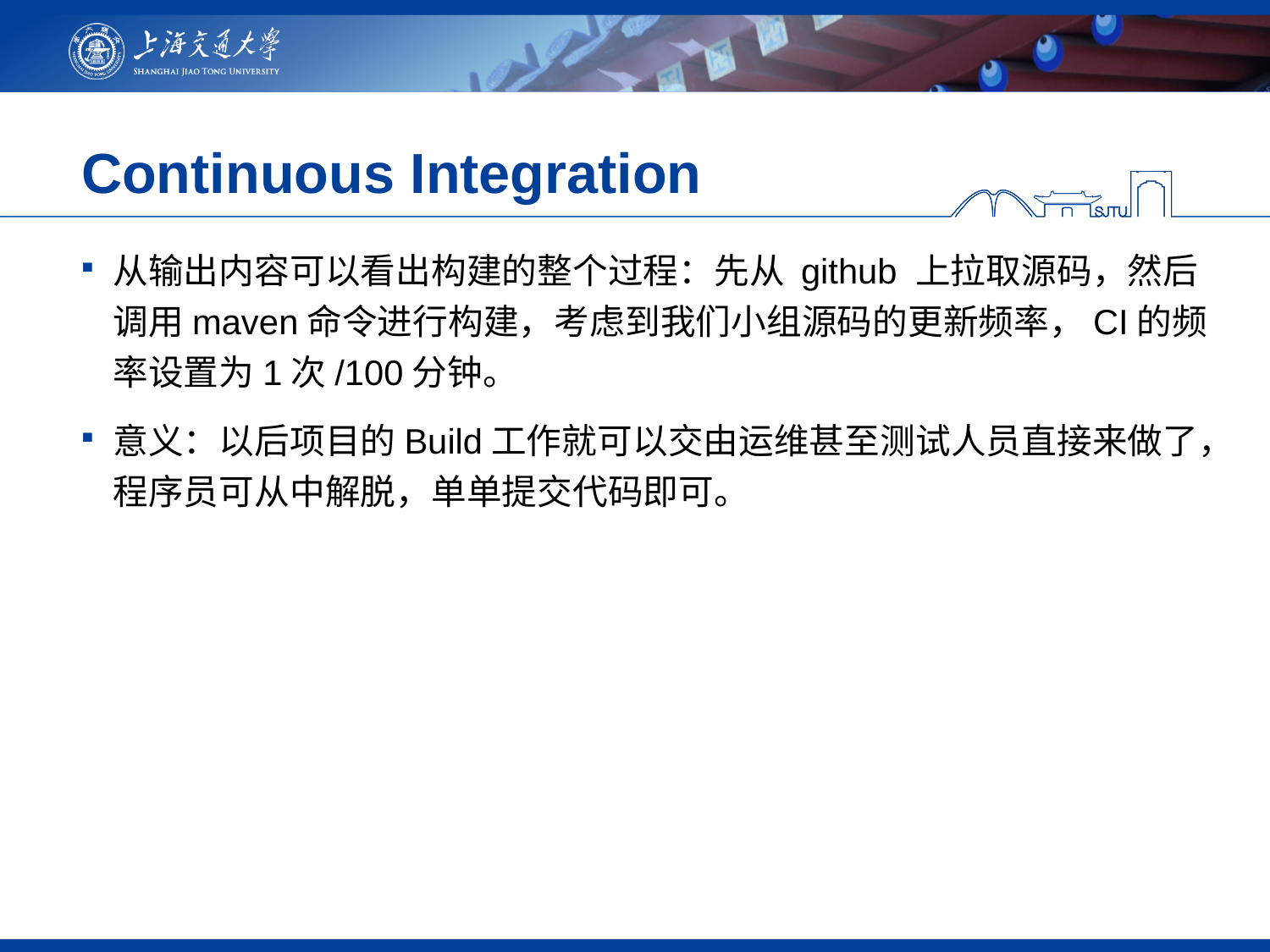

# Continuous Integration
从输出内容可以看出构建的整个过程：先从 github 上拉取源码，然后调用maven命令进行构建，考虑到我们小组源码的更新频率，CI的频率设置为1次/100分钟。
意义：以后项目的Build工作就可以交由运维甚至测试人员直接来做了，程序员可从中解脱，单单提交代码即可。